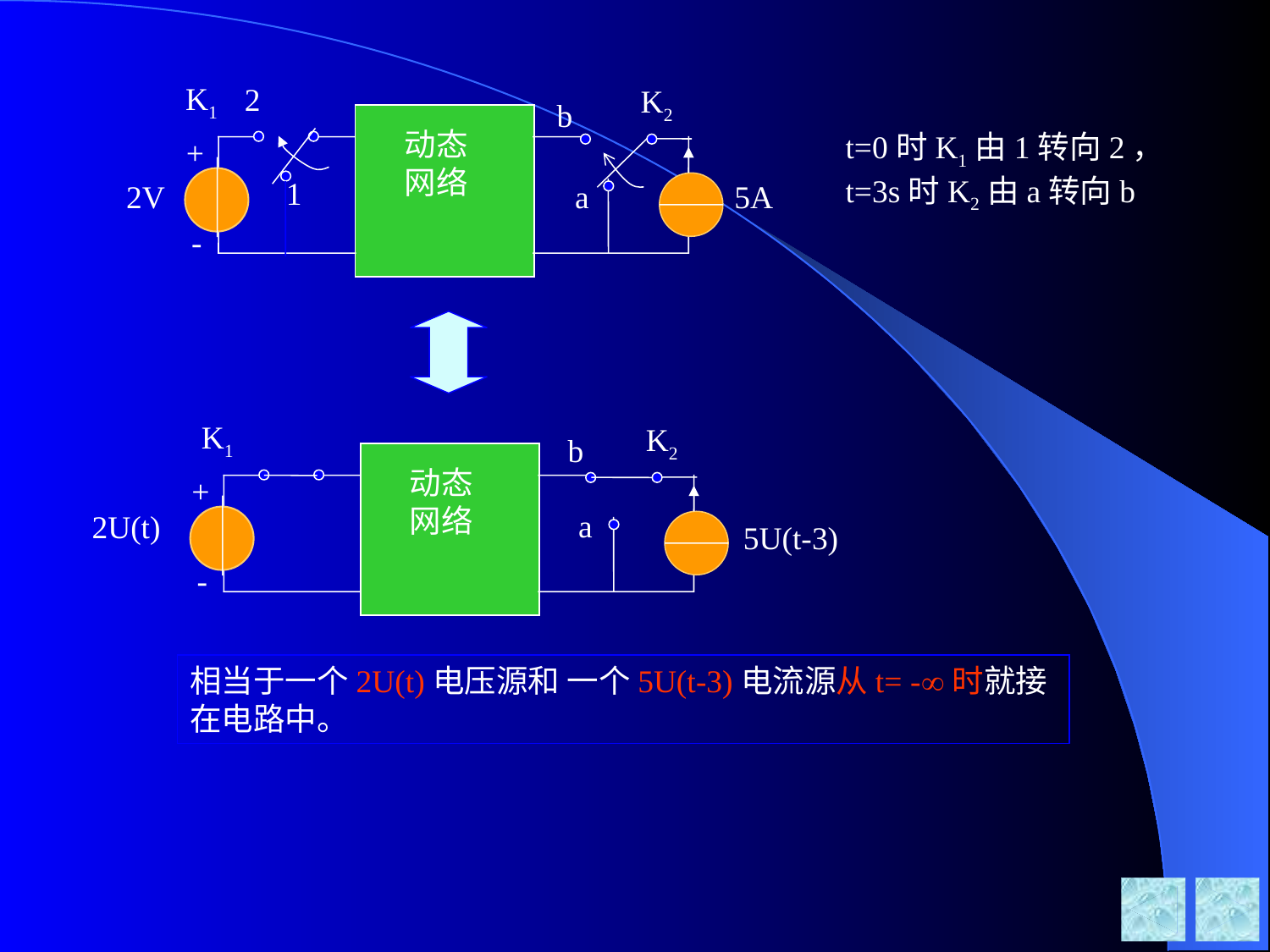

K1
2
K2
b

-

+
动态
网络

1
a
5A
2V

t=0时K1由1转向2，
t=3s时K2由a转向b

K1
K2
b

-

+
动态
网络

a
2U(t)
5U(t-3)

相当于一个2U(t)电压源和 一个5U(t-3)电流源从t= -∞时就接在电路中。